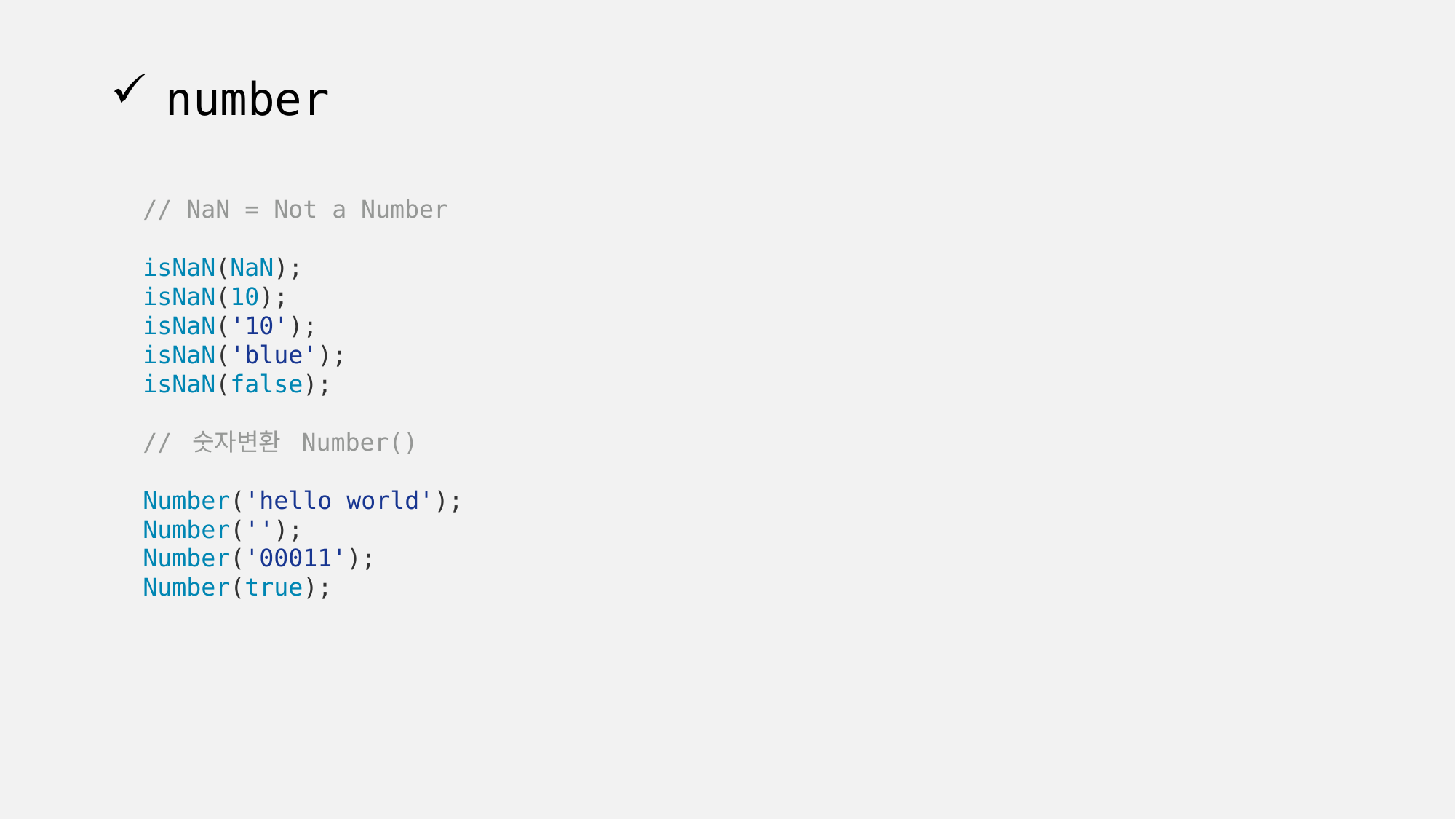

# number
// NaN = Not a Number

isNaN(NaN);
isNaN(10);
isNaN('10');
isNaN('blue');
isNaN(false);

// 숫자변환 Number()

Number('hello world');
Number('');
Number('00011');
Number(true);